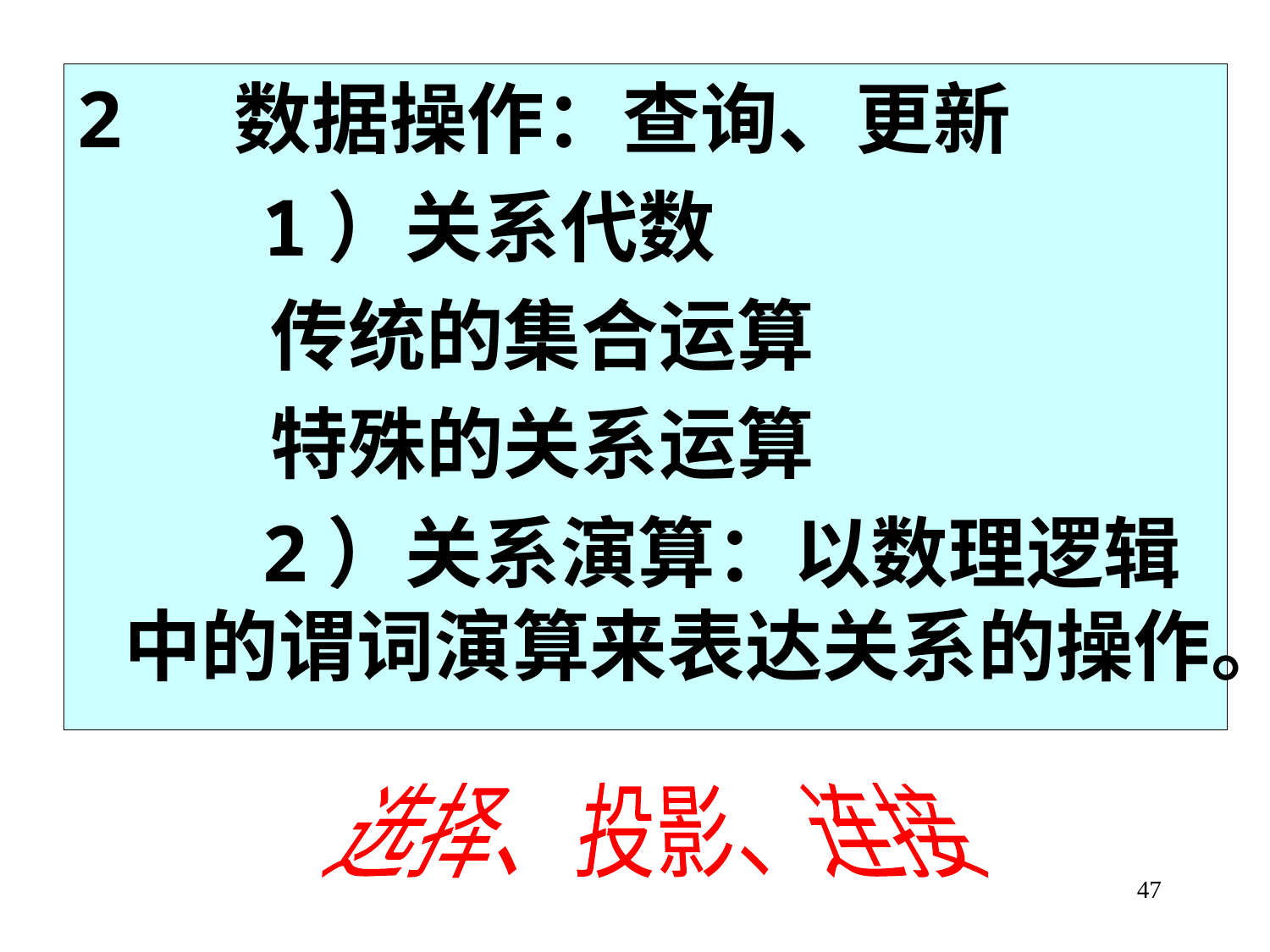

2  数据操作：查询、更新
    1）关系代数
          传统的集合运算
          特殊的关系运算
    2）关系演算：以数理逻辑中的谓词演算来表达关系的操作。
选择、投影、连接
47